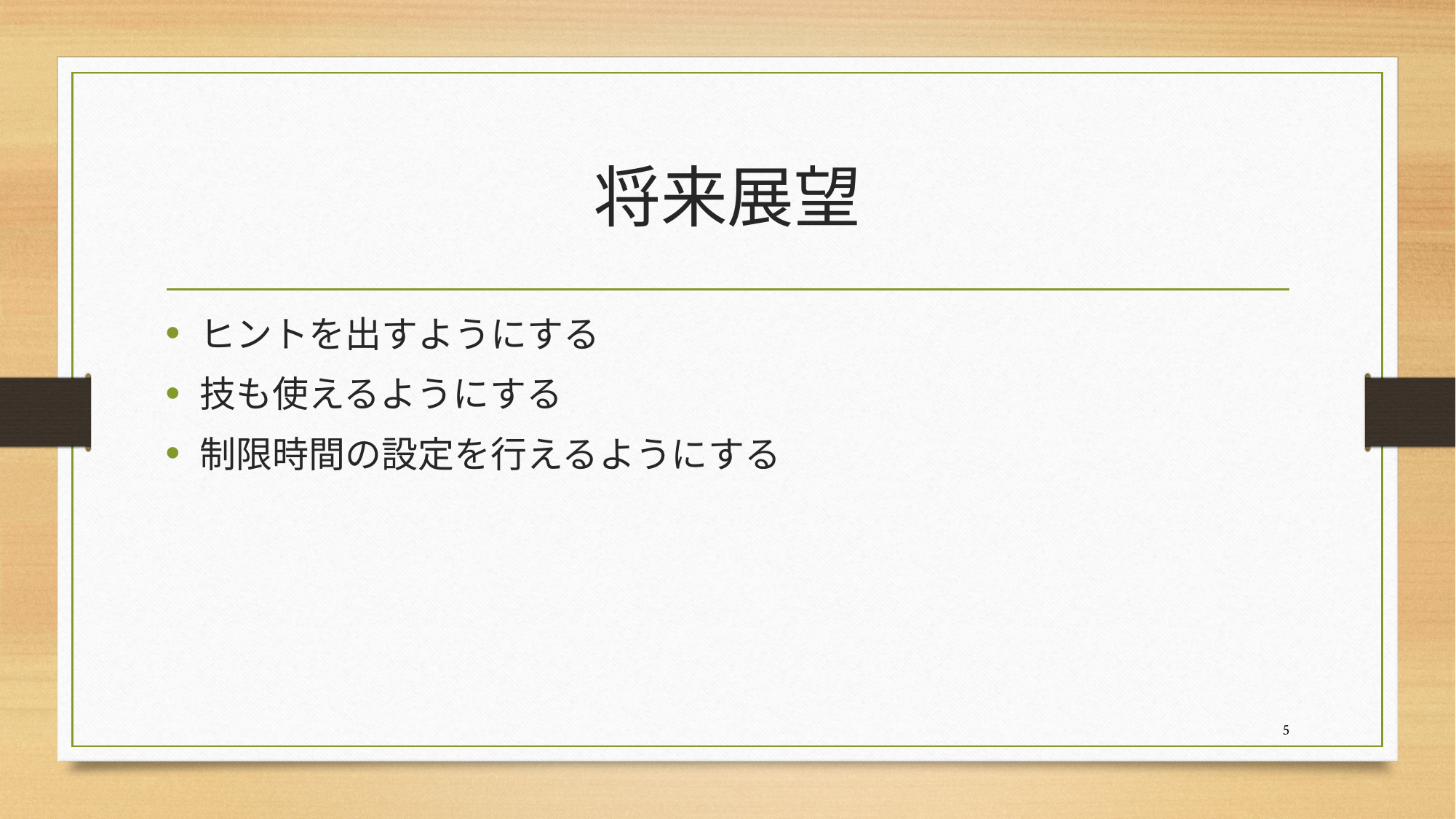

# 将来展望
ヒントを出すようにする
技も使えるようにする
制限時間の設定を行えるようにする
5